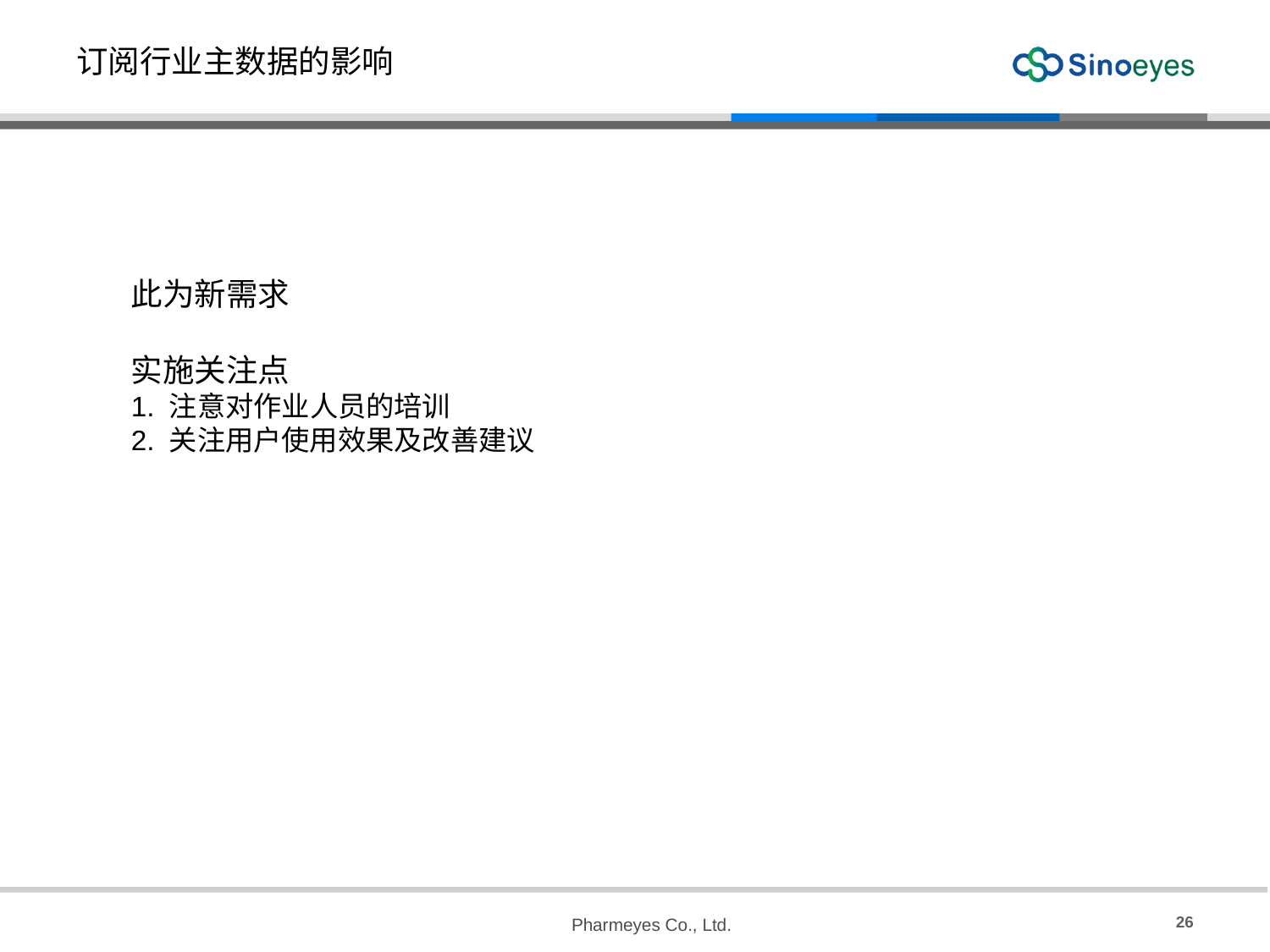

# 订阅行业主数据的影响
此为新需求

实施关注点
1. 注意对作业人员的培训
2. 关注用户使用效果及改善建议

26